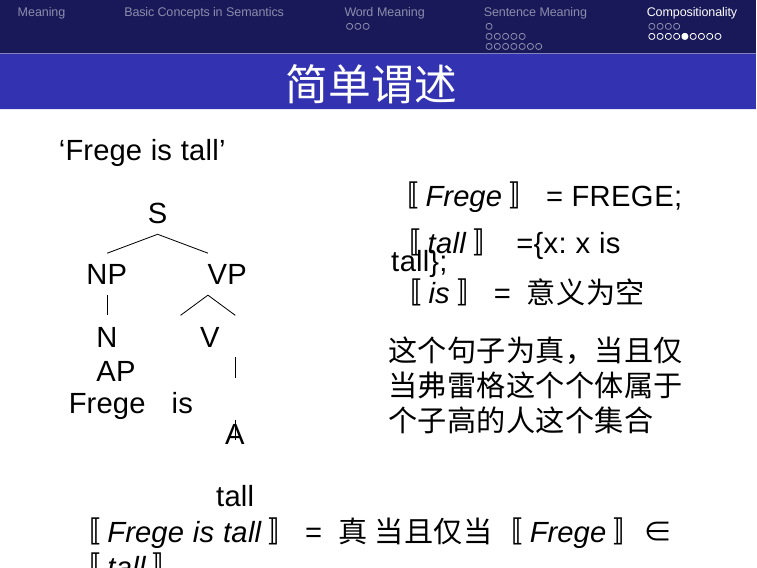

Meaning
Basic Concepts in Semantics
Word Meaning
Sentence Meaning
Compositionality

        简单谓述
‘Frege is tall’
S
〚Frege〛= FREGE;

〚tall〛 ={x: x is tall};

NP	VP
N	V	AP
Frege	is
A
tall
〚is〛= 意义为空

这个句子为真，当且仅当弗雷格这个个体属于个子高的人这个集合

〚Frege is tall〛= 真 当且仅当〚Frege〛∈ 〚tall〛